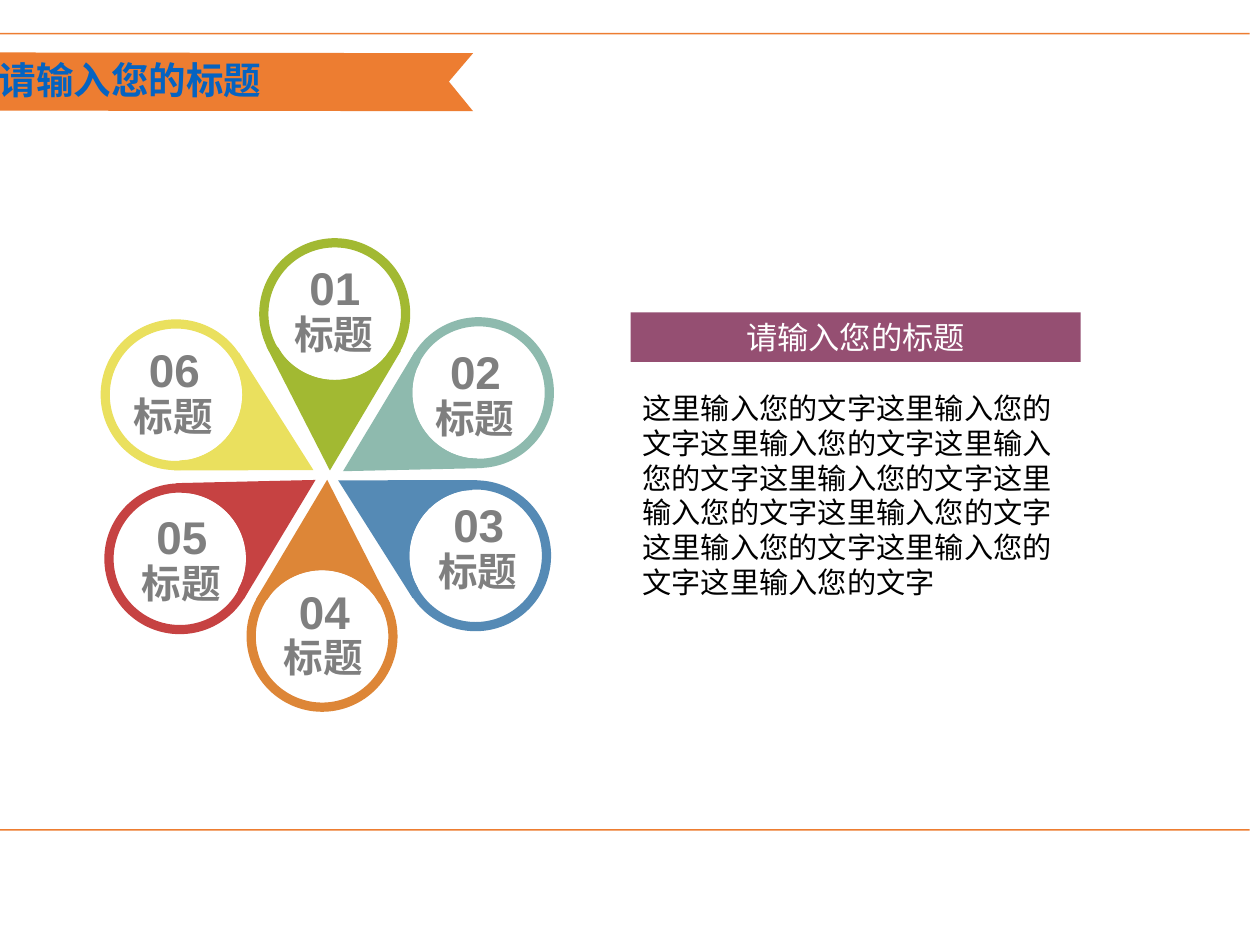

请输入您的标题

01
标题

请输入您的标题

02
标题

06
标题

这里输入您的文字这里输入您的文字这里输入您的文字这里输入您的文字这里输入您的文字这里输入您的文字这里输入您的文字这里输入您的文字这里输入您的文字这里输入您的文字

03
标题

05
标题

04
标题